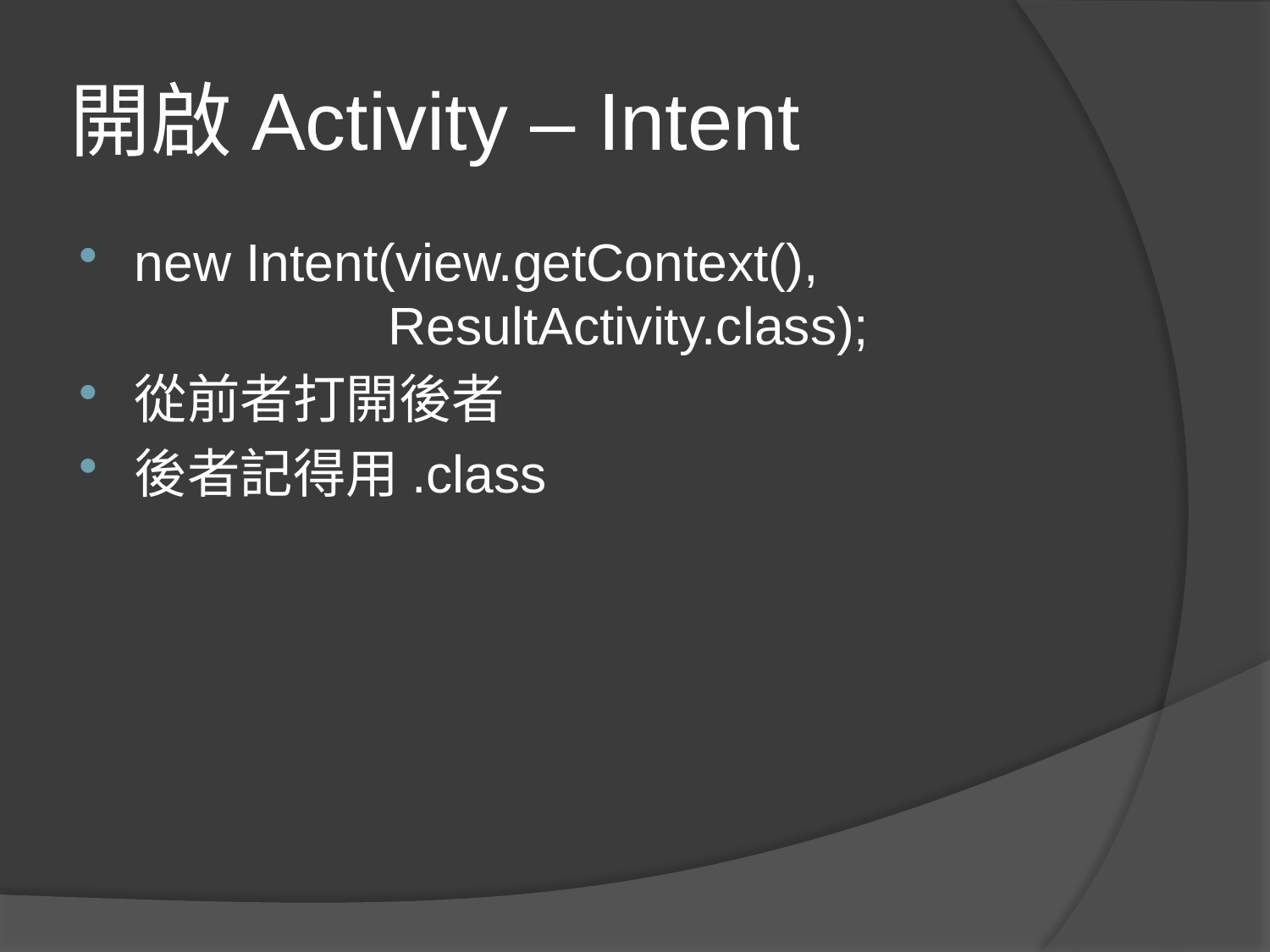

# 開啟Activity – Intent
new Intent(view.getContext(), 				ResultActivity.class);
從前者打開後者
後者記得用.class